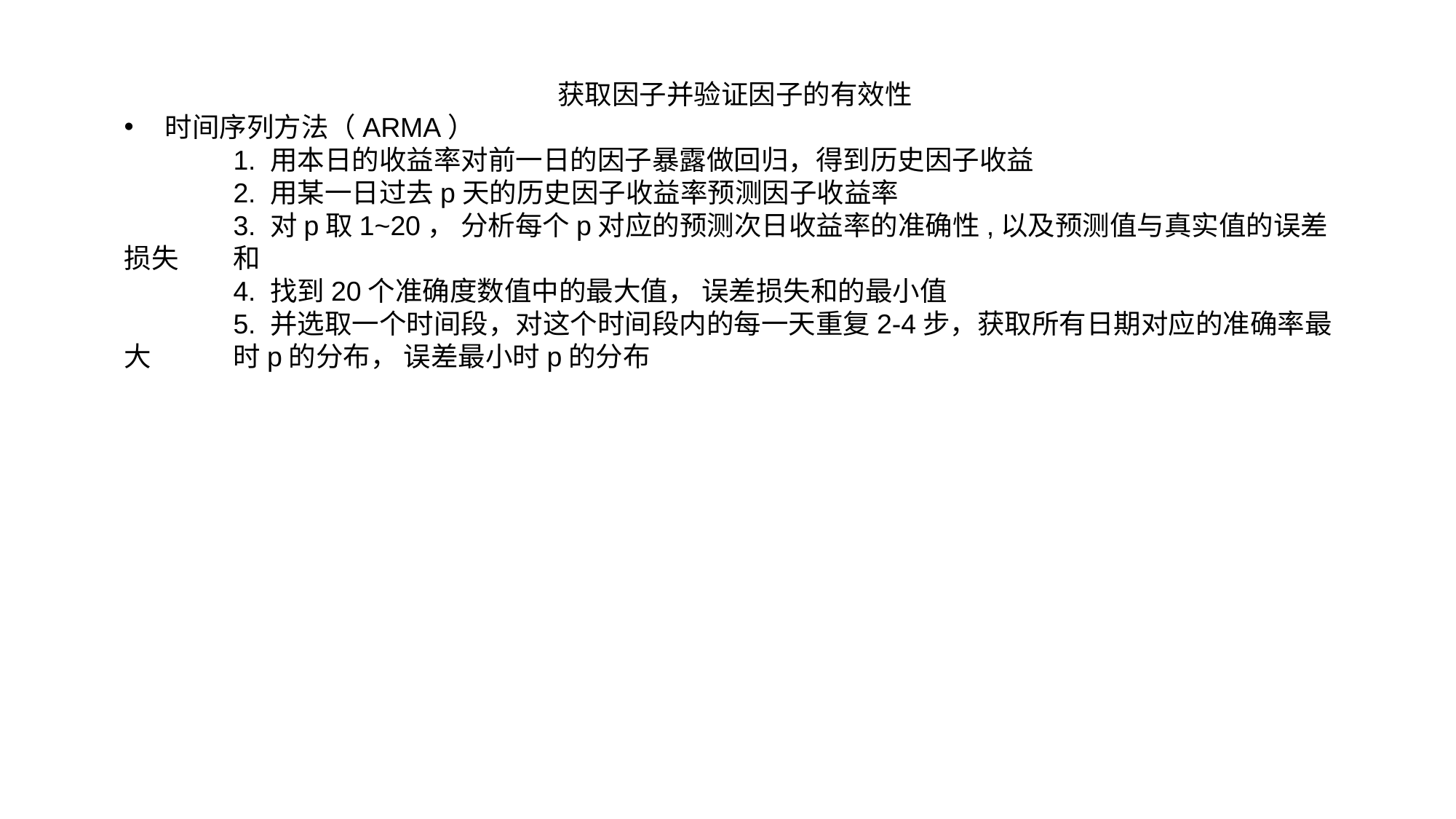

获取因子并验证因子的有效性
时间序列方法（ARMA）
	1. 用本日的收益率对前一日的因子暴露做回归，得到历史因子收益
	2. 用某一日过去p天的历史因子收益率预测因子收益率
	3. 对p取1~20， 分析每个p对应的预测次日收益率的准确性,以及预测值与真实值的误差损失	和
	4. 找到20个准确度数值中的最大值， 误差损失和的最小值
	5. 并选取一个时间段，对这个时间段内的每一天重复2-4步，获取所有日期对应的准确率最大	时p的分布， 误差最小时p的分布